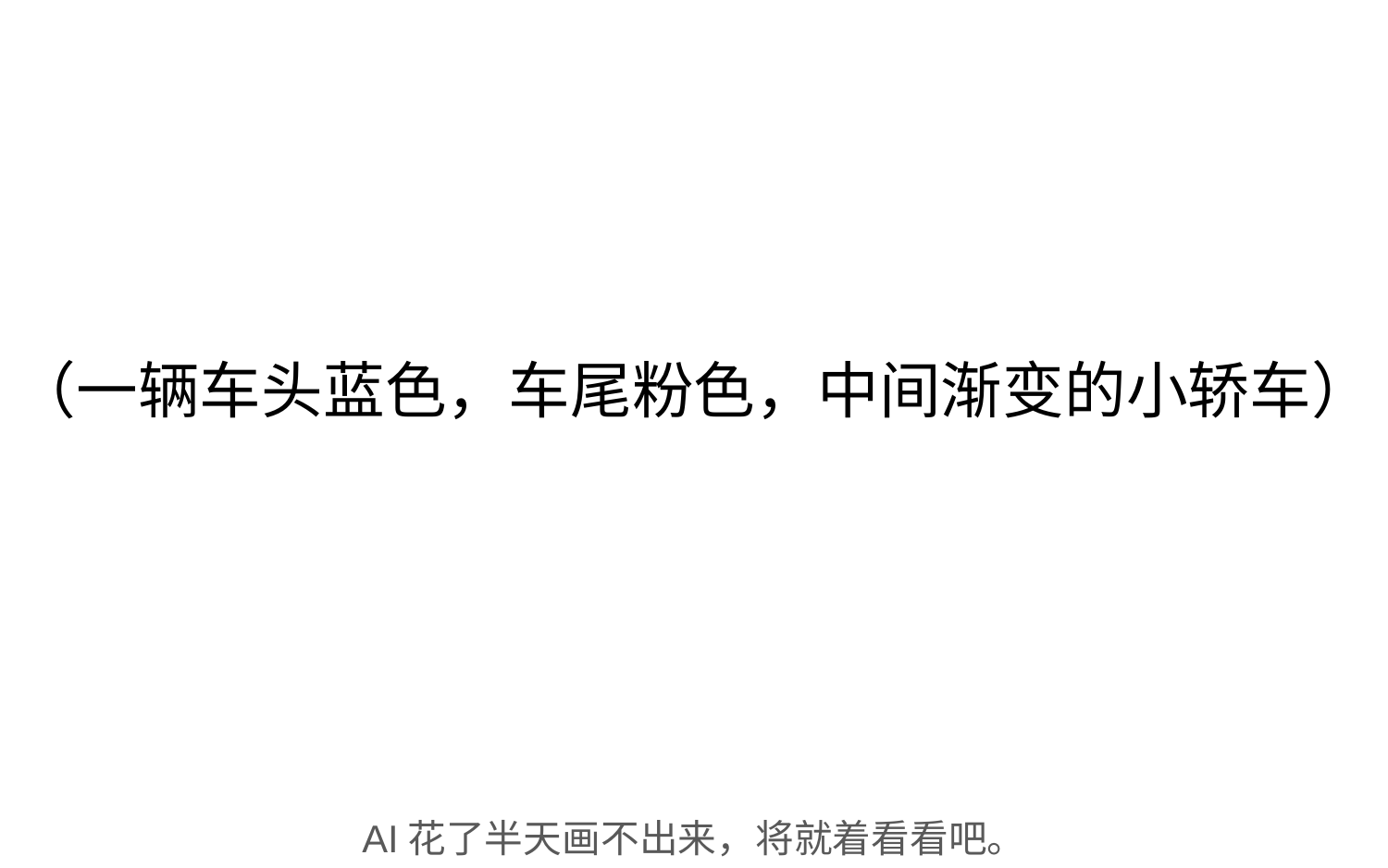

（一辆车头蓝色，车尾粉色，中间渐变的小轿车）
AI花了半天画不出来，将就着看看吧。